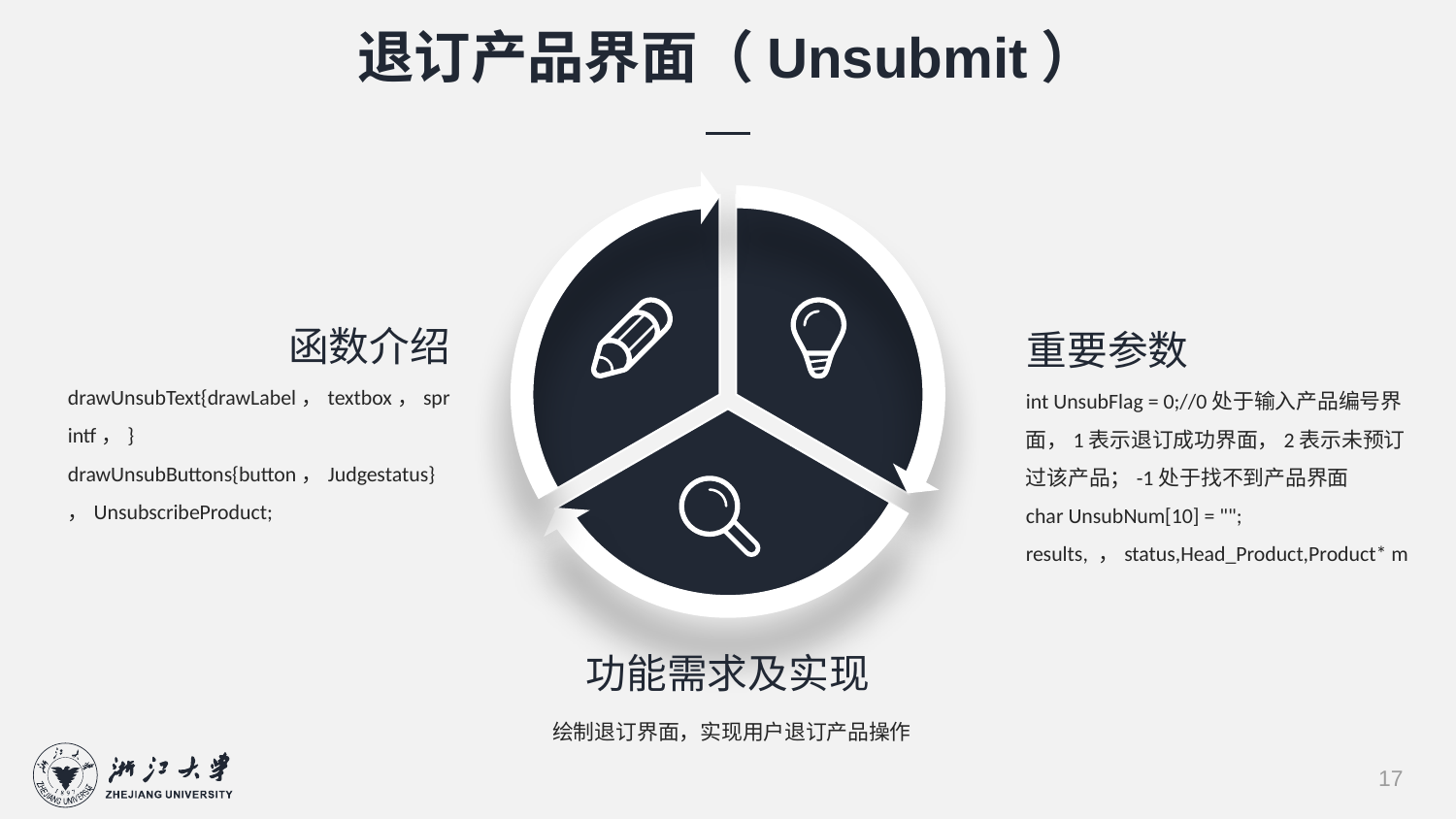

退订产品界面（Unsubmit）

函数介绍
重要参数
drawUnsubText{drawLabel，textbox，sprintf，}
drawUnsubButtons{button，Judgestatus}，UnsubscribeProduct;
int UnsubFlag = 0;//0处于输入产品编号界面，1表示退订成功界面，2表示未预订过该产品；-1处于找不到产品界面
char UnsubNum[10] = "";
results, ，status,Head_Product,Product* m

功能需求及实现
绘制退订界面，实现用户退订产品操作
17